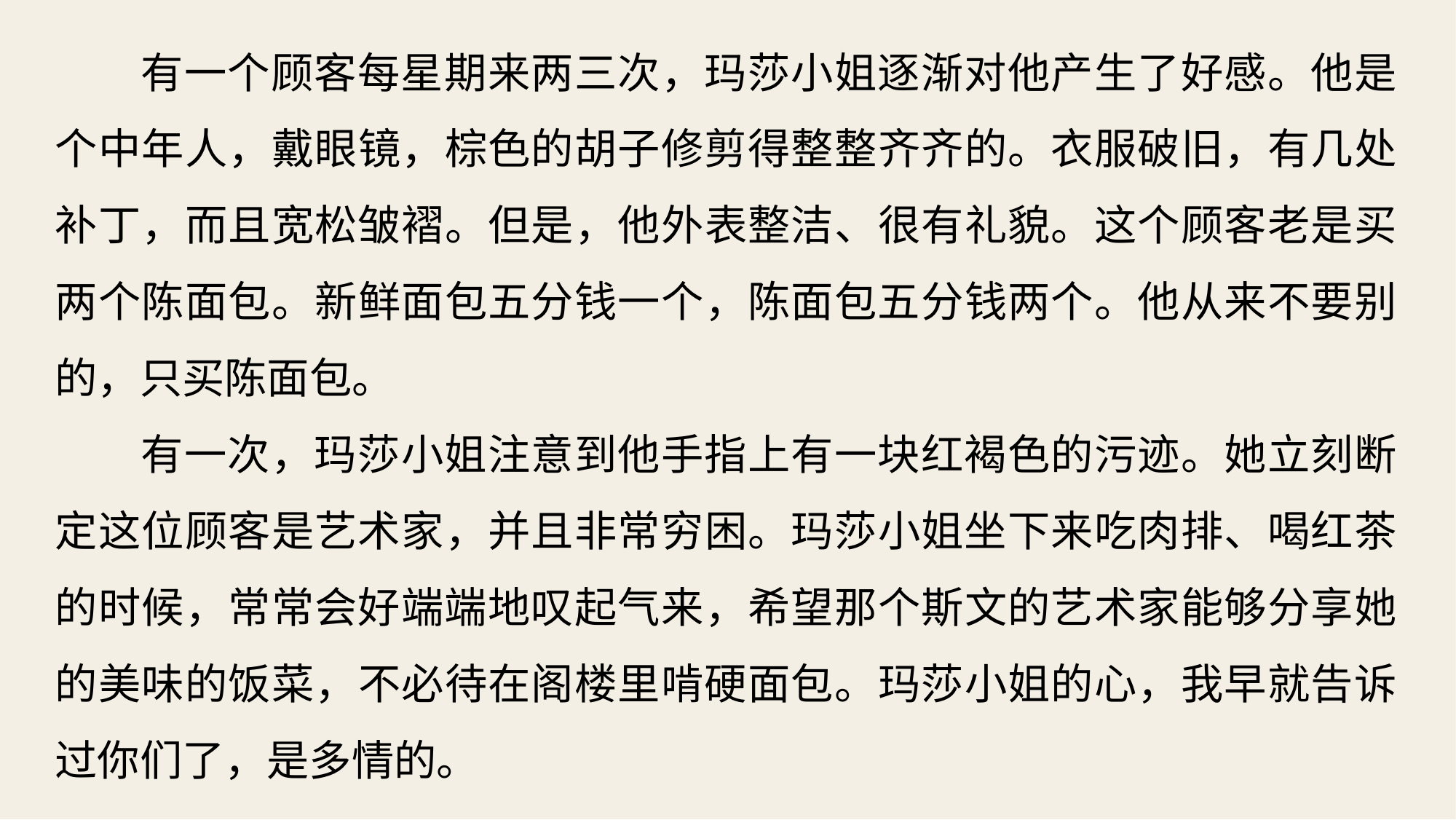

有一个顾客每星期来两三次，玛莎小姐逐渐对他产生了好感。他是个中年人，戴眼镜，棕色的胡子修剪得整整齐齐的。衣服破旧，有几处补丁，而且宽松皱褶。但是，他外表整洁、很有礼貌。这个顾客老是买两个陈面包。新鲜面包五分钱一个，陈面包五分钱两个。他从来不要别的，只买陈面包。
有一次，玛莎小姐注意到他手指上有一块红褐色的污迹。她立刻断定这位顾客是艺术家，并且非常穷困。玛莎小姐坐下来吃肉排、喝红茶的时候，常常会好端端地叹起气来，希望那个斯文的艺术家能够分享她的美味的饭菜，不必待在阁楼里啃硬面包。玛莎小姐的心，我早就告诉过你们了，是多情的。